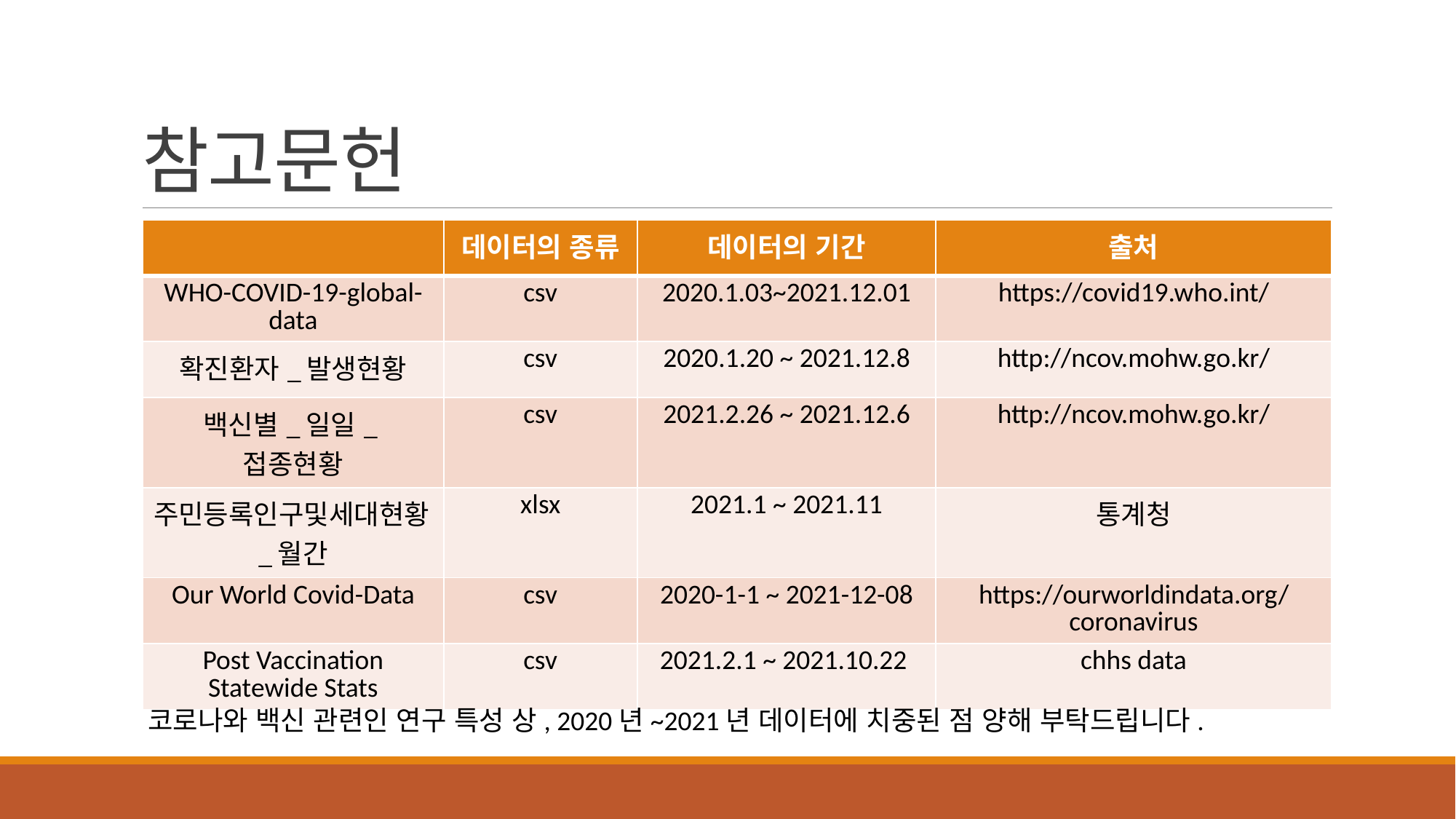

# 참고문헌
|  | 데이터의 종류 | 데이터의 기간 | 출처 |
| --- | --- | --- | --- |
| WHO-COVID-19-global-data | csv | 2020.1.03~2021.12.01 | https://covid19.who.int/ |
| 확진환자\_발생현황 | csv | 2020.1.20 ~ 2021.12.8 | http://ncov.mohw.go.kr/ |
| 백신별\_일일\_접종현황 | csv | 2021.2.26 ~ 2021.12.6 | http://ncov.mohw.go.kr/ |
| 주민등록인구및세대현황\_월간 | xlsx | 2021.1 ~ 2021.11 | 통계청 |
| Our World Covid-Data | csv | 2020-1-1 ~ 2021-12-08 | https://ourworldindata.org/coronavirus |
| Post Vaccination Statewide Stats | csv | 2021.2.1 ~ 2021.10.22 | chhs data |
코로나와 백신 관련인 연구 특성 상, 2020년~2021년 데이터에 치중된 점 양해 부탁드립니다.